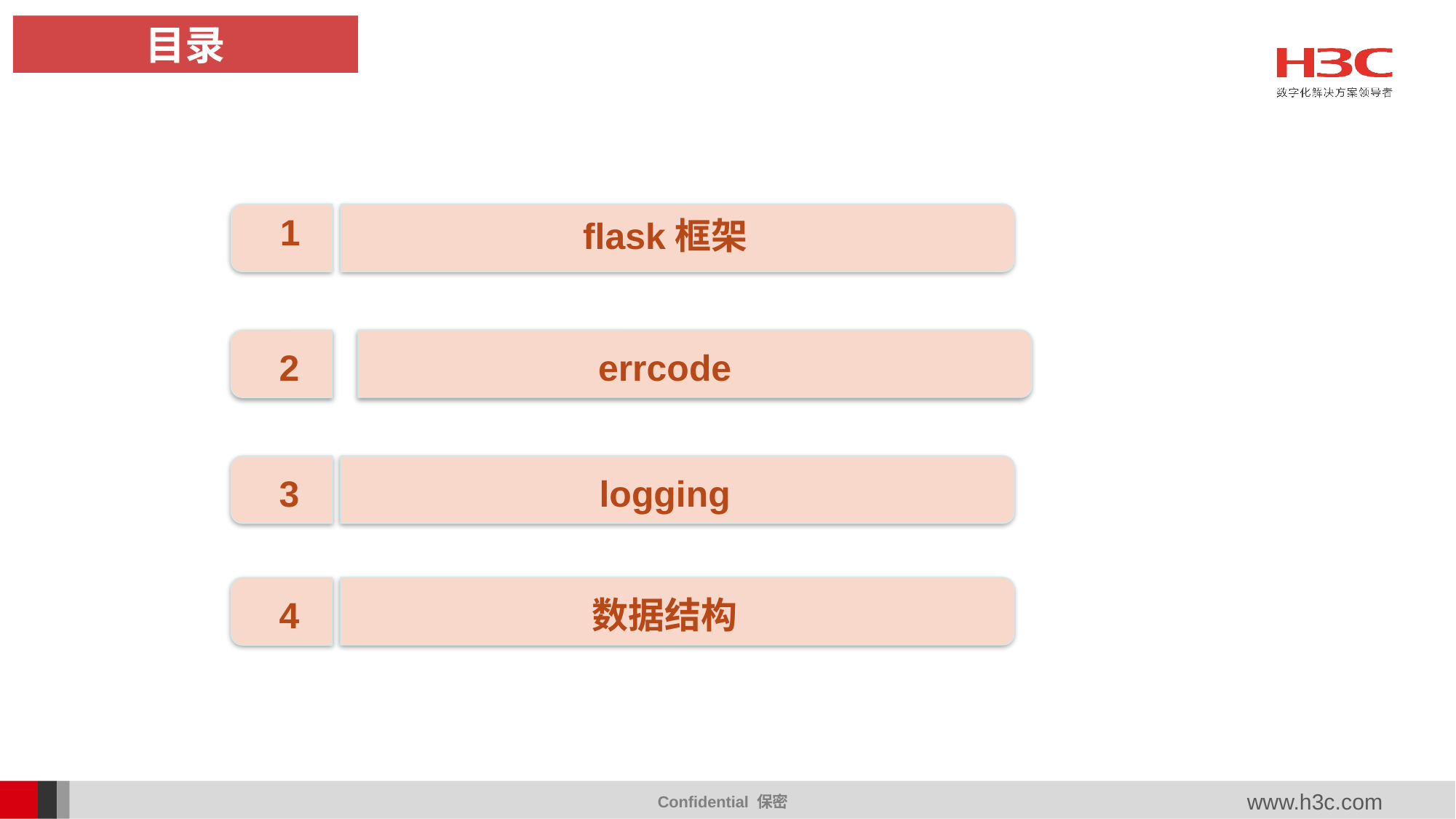

目录

1
flask框架

2
errcode

3
logging

4
数据结构